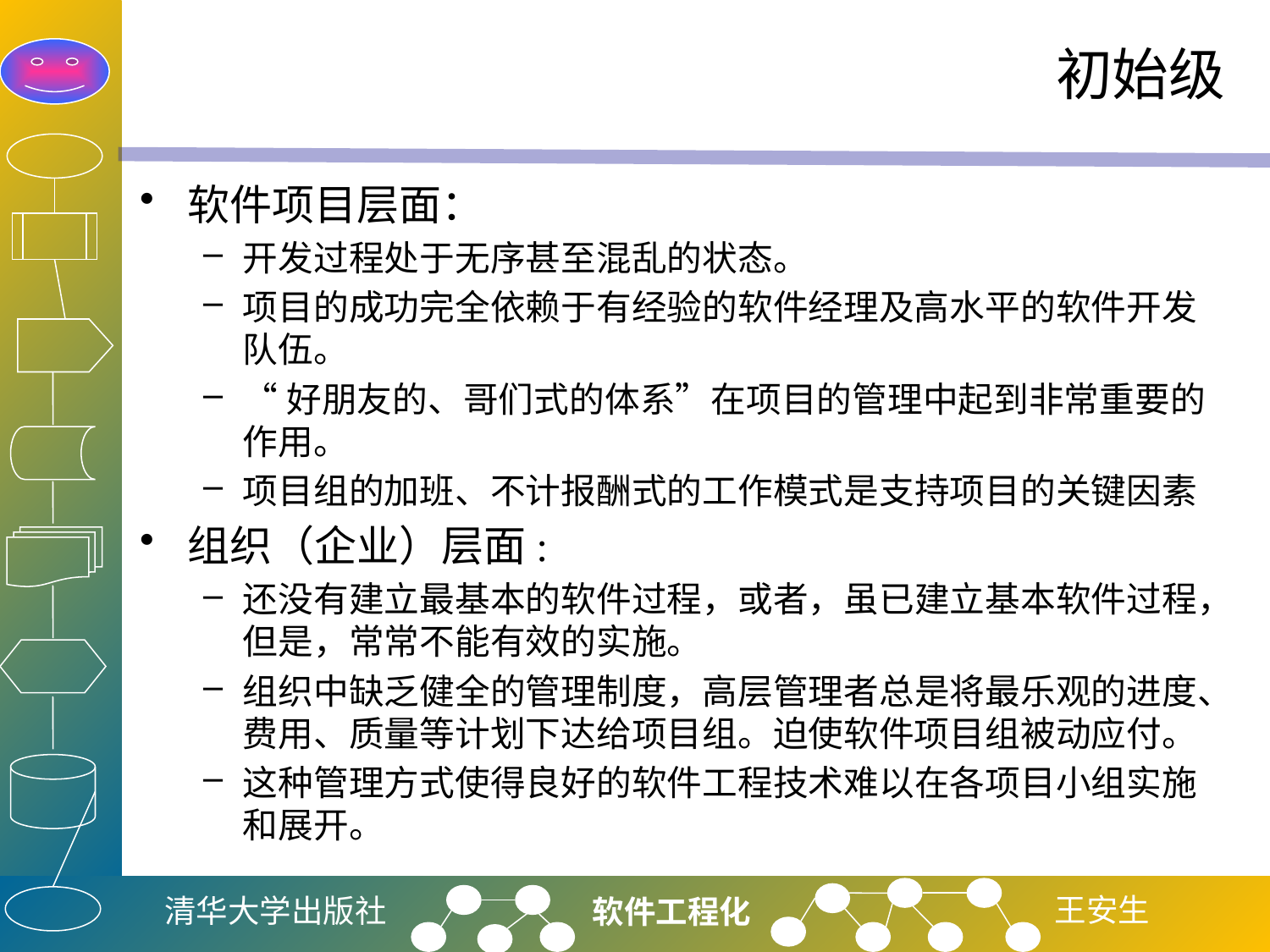

# 初始级
软件项目层面：
开发过程处于无序甚至混乱的状态。
项目的成功完全依赖于有经验的软件经理及高水平的软件开发队伍。
“好朋友的、哥们式的体系”在项目的管理中起到非常重要的作用。
项目组的加班、不计报酬式的工作模式是支持项目的关键因素
组织（企业）层面:
还没有建立最基本的软件过程，或者，虽已建立基本软件过程，但是，常常不能有效的实施。
组织中缺乏健全的管理制度，高层管理者总是将最乐观的进度、费用、质量等计划下达给项目组。迫使软件项目组被动应付。
这种管理方式使得良好的软件工程技术难以在各项目小组实施和展开。